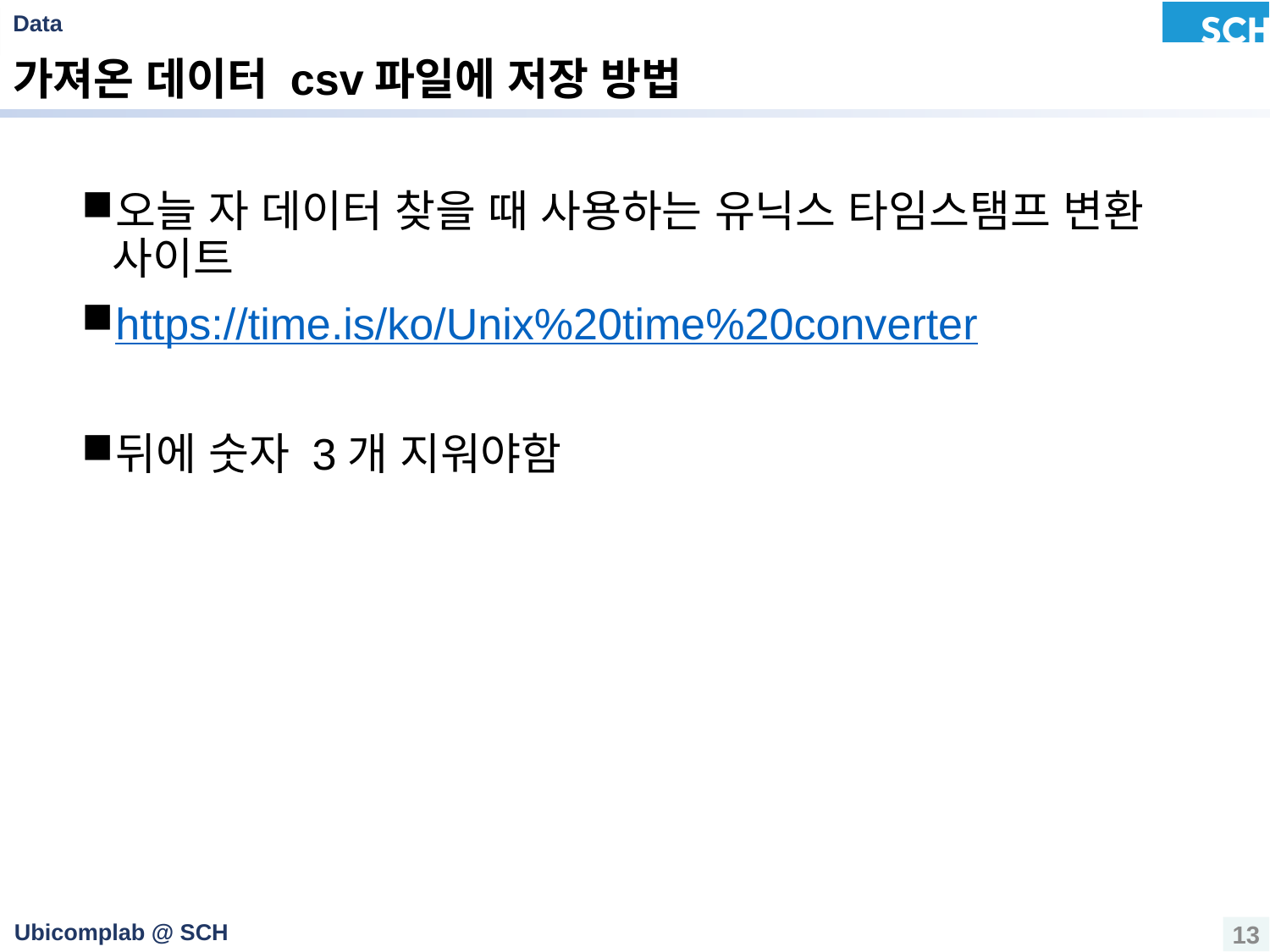

# 가져온 데이터 csv파일에 저장 방법
오늘 자 데이터 찾을 때 사용하는 유닉스 타임스탬프 변환 사이트
https://time.is/ko/Unix%20time%20converter

뒤에 숫자 3개 지워야함
13